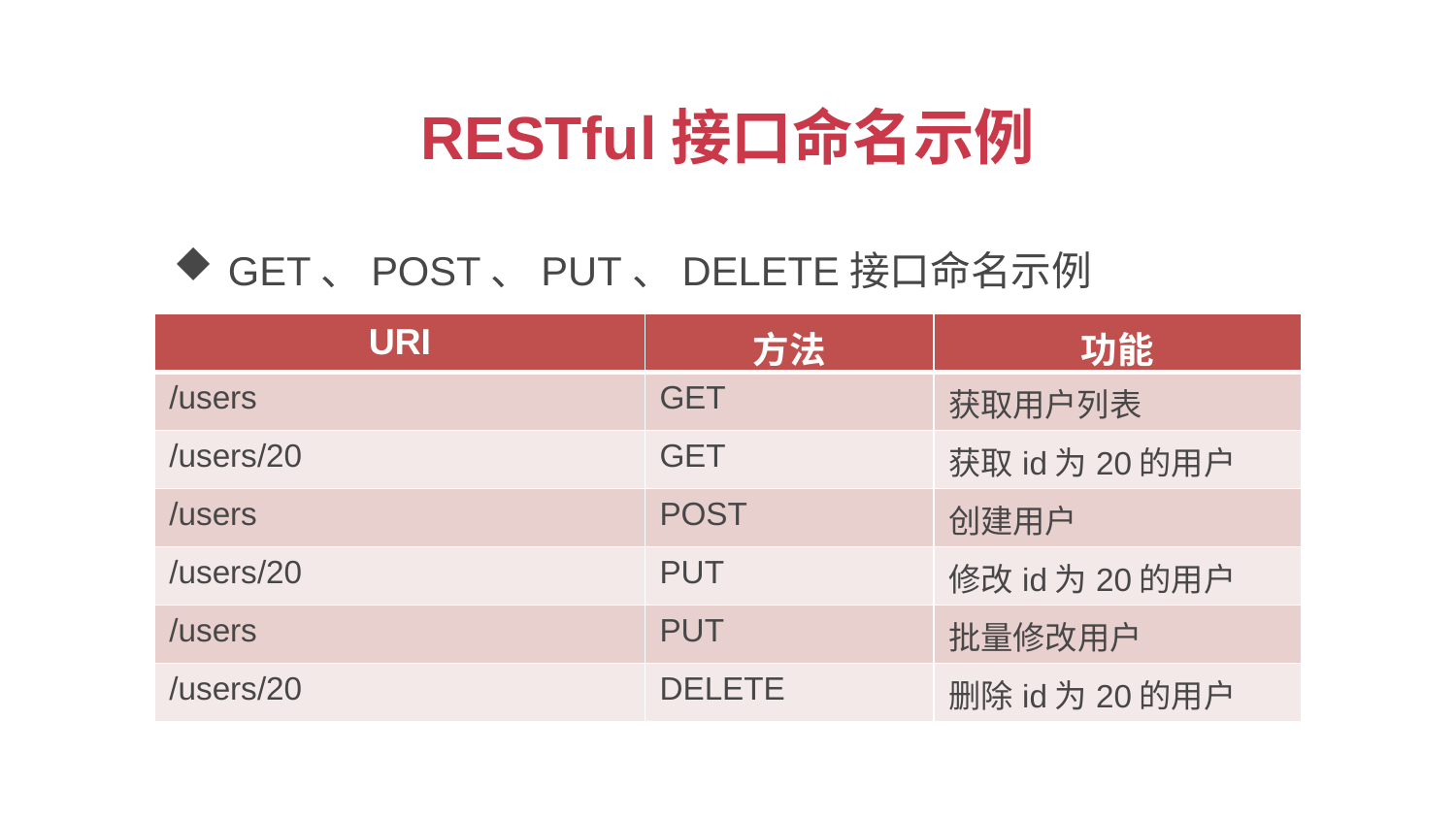

RESTful接口命名示例
GET、POST、PUT、DELETE接口命名示例
| URI | 方法 | 功能 |
| --- | --- | --- |
| /users | GET | 获取用户列表 |
| /users/20 | GET | 获取id为20的用户 |
| /users | POST | 创建用户 |
| /users/20 | PUT | 修改id为20的用户 |
| /users | PUT | 批量修改用户 |
| /users/20 | DELETE | 删除id为20的用户 |